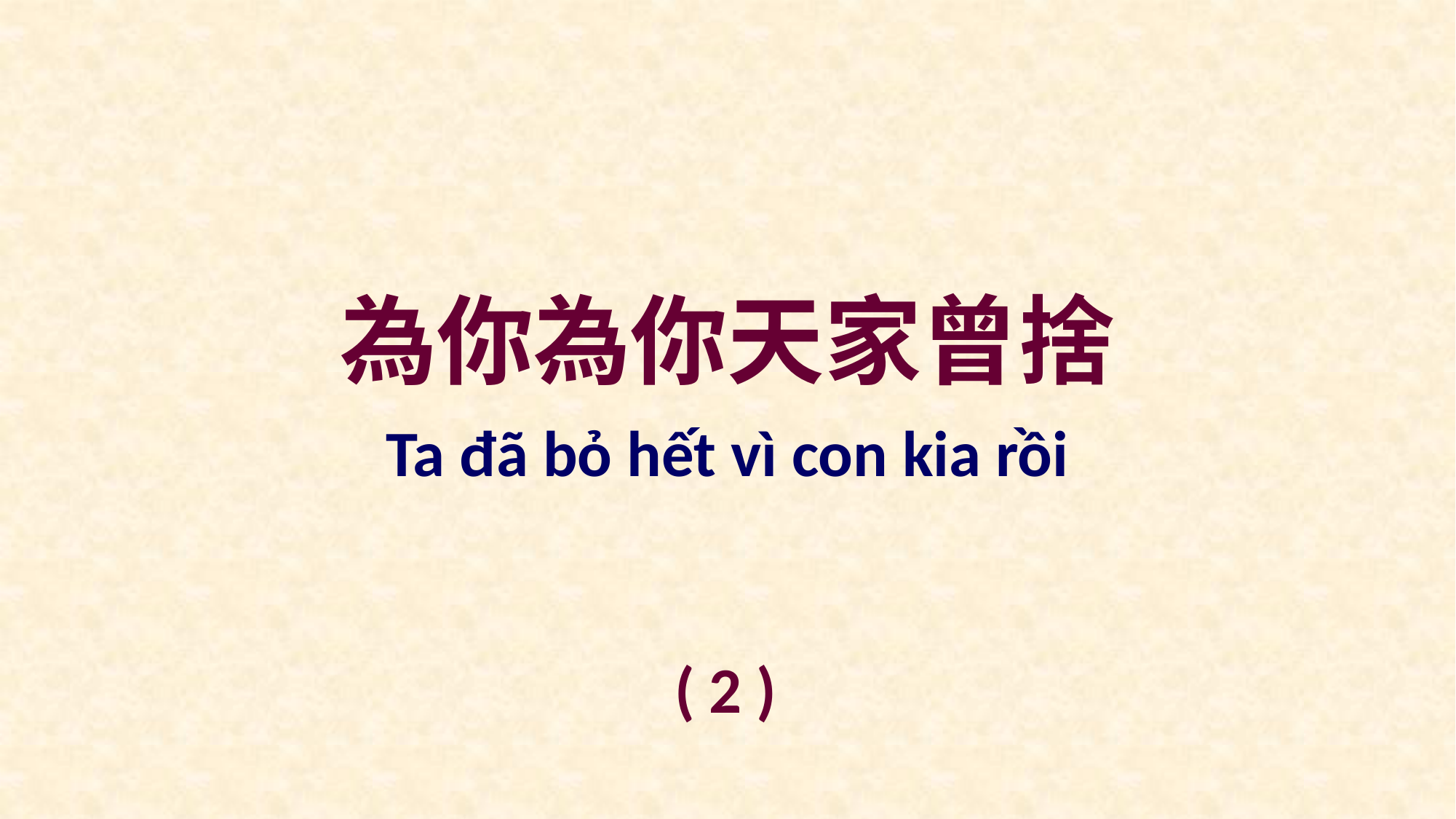

為你為你天家曾捨
Ta đã bỏ hết vì con kia rồi
( 2 )